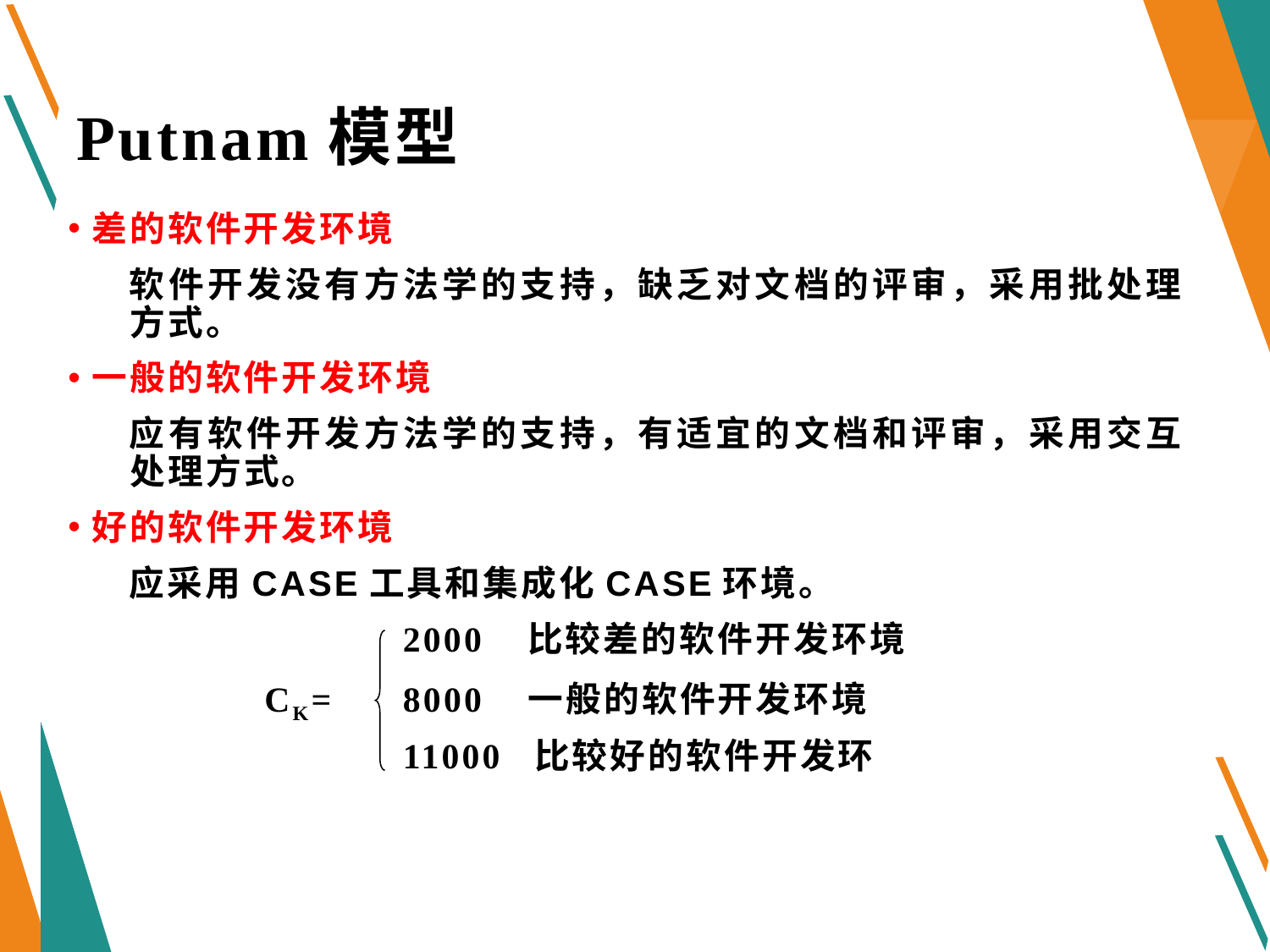

# Putnam模型
差的软件开发环境
软件开发没有方法学的支持，缺乏对文档的评审，采用批处理方式。
一般的软件开发环境
应有软件开发方法学的支持，有适宜的文档和评审，采用交互处理方式。
好的软件开发环境
应采用CASE工具和集成化CASE环境。
                             2000   比较差的软件开发环境
                 CK=      8000   一般的软件开发环境
                             11000  比较好的软件开发环